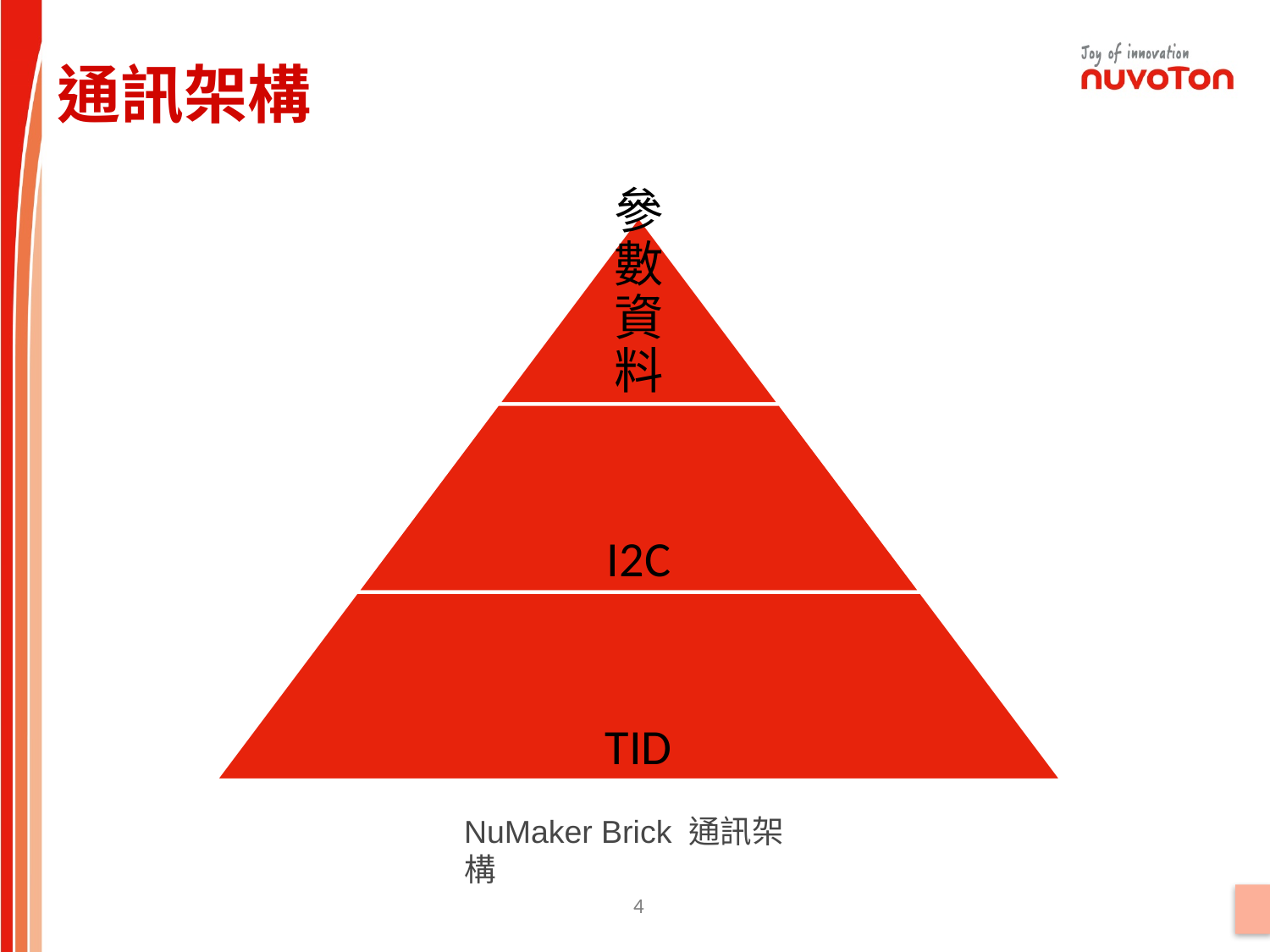

通訊架構
參數資料
I2C
TID
NuMaker Brick 通訊架構
4